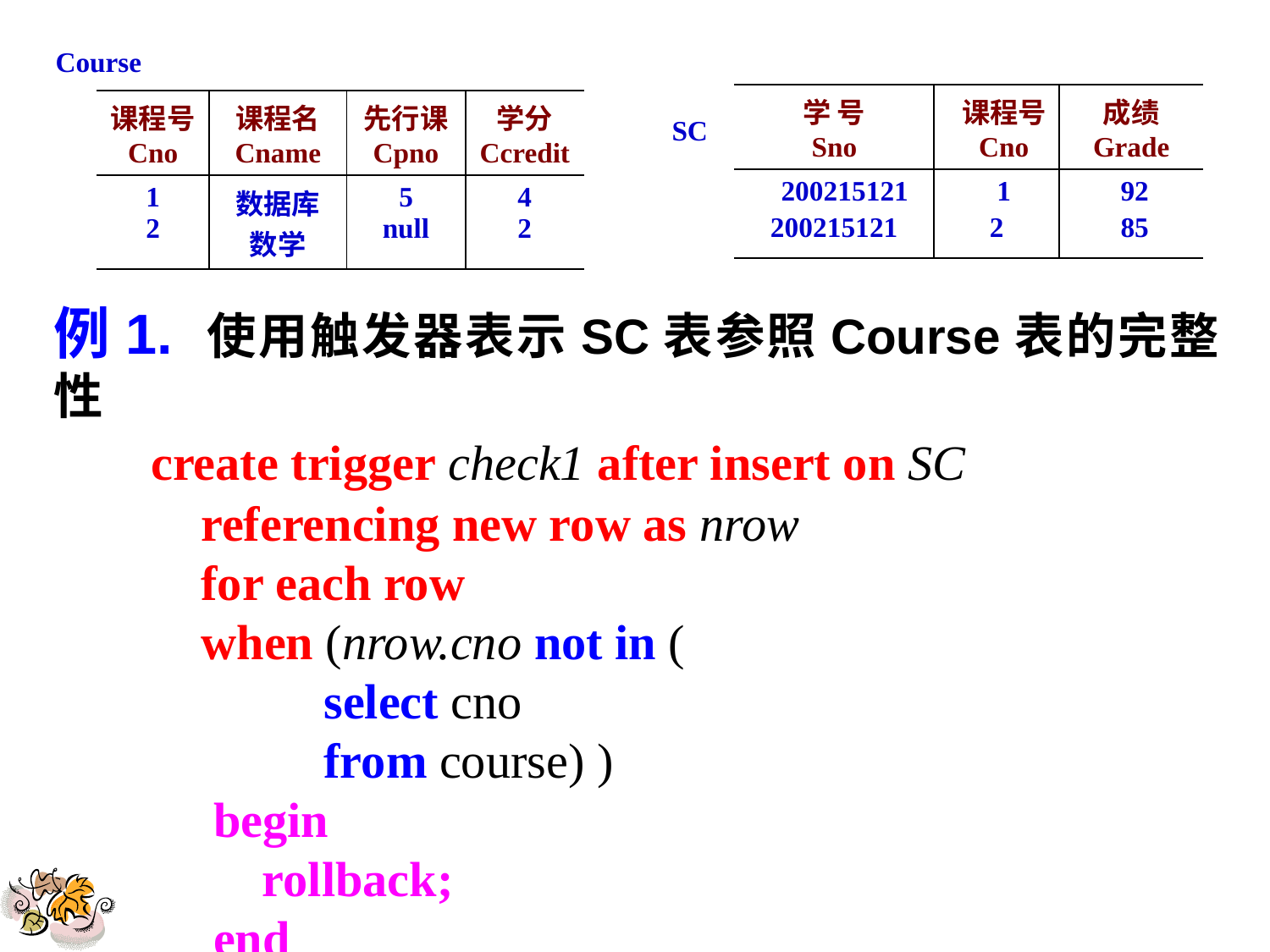

Course
| 学 号 Sno | 课程号 Cno | 成绩 Grade |
| --- | --- | --- |
| 200215121 200215121 | 1 2 | 92 85 |
| 课程号 Cno | 课程名 Cname | 先行课 Cpno | 学分 Ccredit |
| --- | --- | --- | --- |
| 1 2 | 数据库 数学 | 5 null | 4 2 |
SC
例1. 使用触发器表示SC表参照Course表的完整性
       create trigger check1 after insert on SC
            referencing new row as nrow
            for each row
            when (nrow.cno not in (
                      select cno
                      from course) )
             begin
                 rollback;
             end